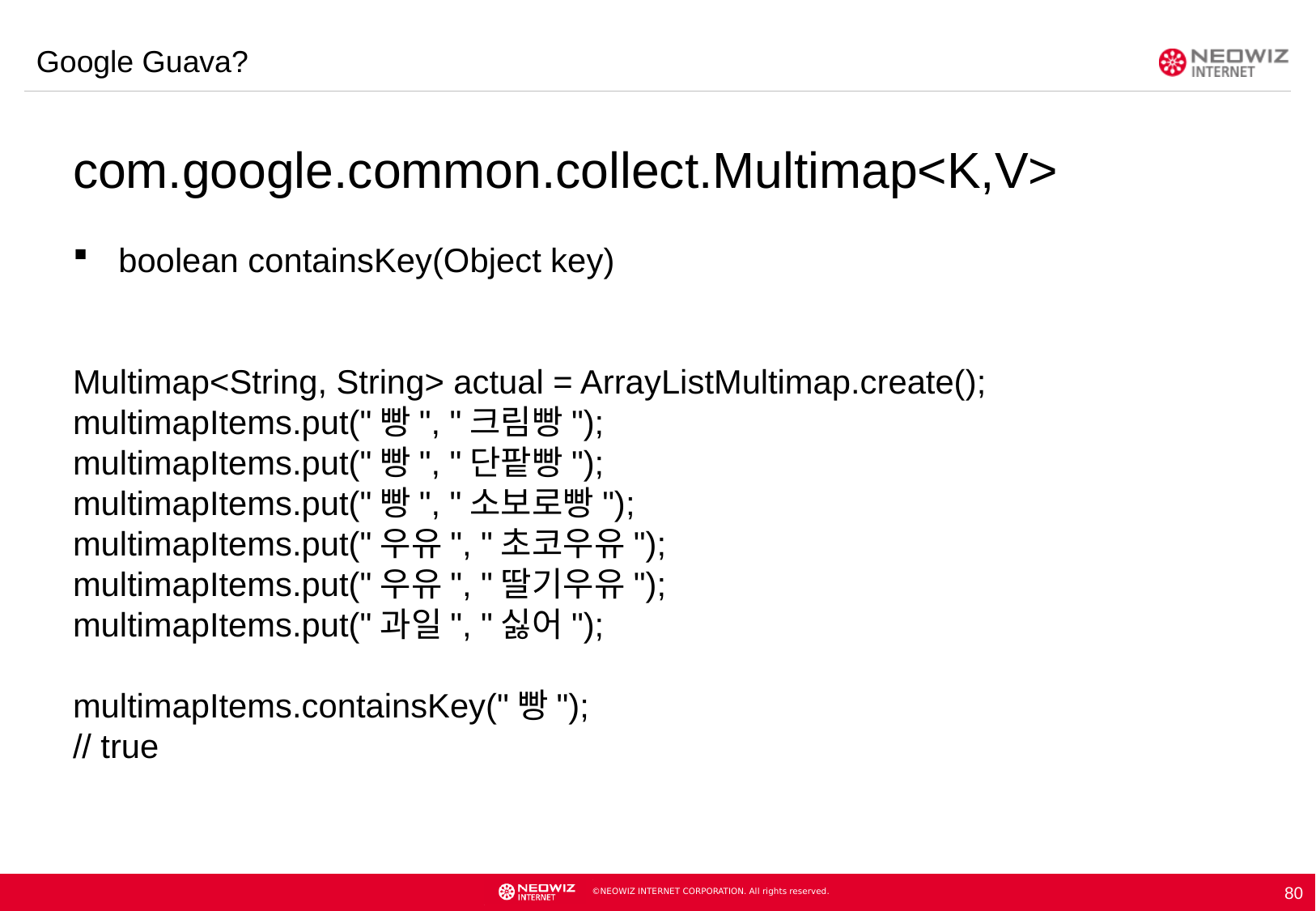

Google Guava?

com.google.common.collect.Multimap<K,V>

boolean containsKey(Object key)

Multimap<String, String> actual = ArrayListMultimap.create();
multimapItems.put("빵", "크림빵");
multimapItems.put("빵", "단팥빵");
multimapItems.put("빵", "소보로빵");
multimapItems.put("우유", "초코우유");
multimapItems.put("우유", "딸기우유");
multimapItems.put("과일", "싫어");

multimapItems.containsKey("빵");
// true
80